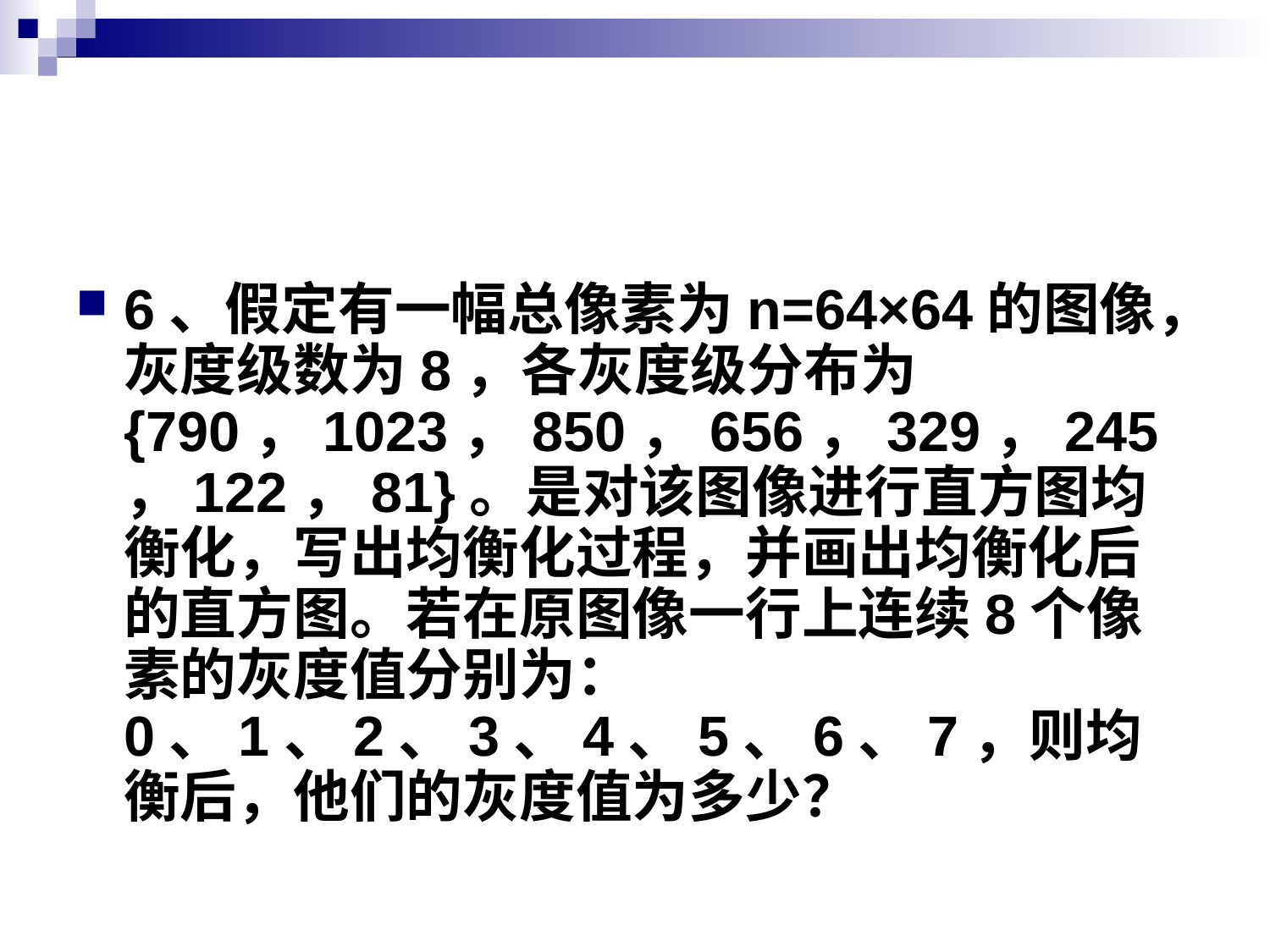

#
6、假定有一幅总像素为n=64×64的图像，灰度级数为8，各灰度级分布为{790，1023，850，656，329，245，122，81}。是对该图像进行直方图均衡化，写出均衡化过程，并画出均衡化后的直方图。若在原图像一行上连续8个像素的灰度值分别为：0、1、2、3、4、5、6、7，则均衡后，他们的灰度值为多少？